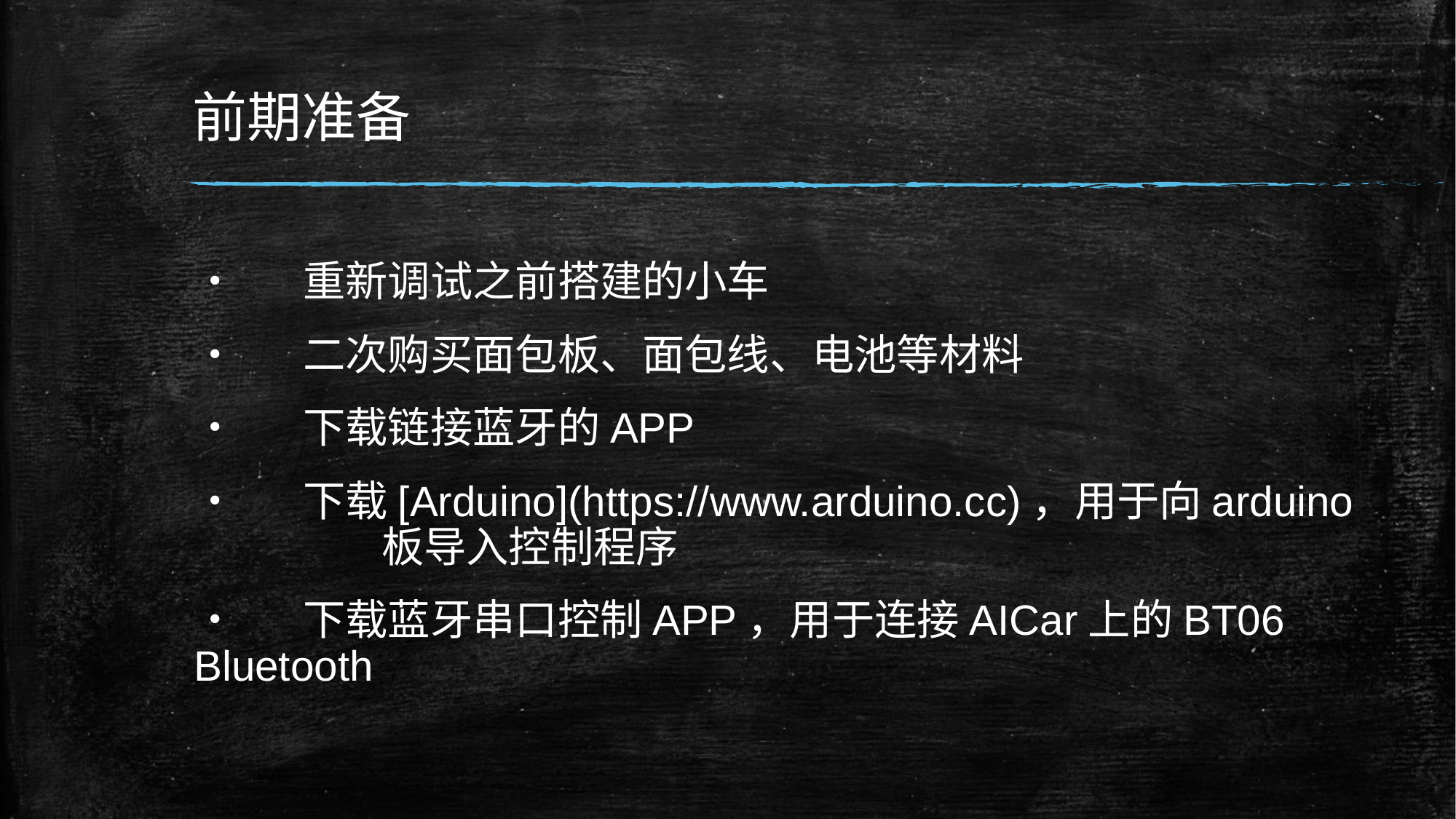

# 前期准备
•	重新调试之前搭建的小车
•	二次购买面包板、面包线、电池等材料
•	下载链接蓝牙的APP
•	下载[Arduino](https://www.arduino.cc)，用于向arduino                板导入控制程序
•	下载蓝牙串口控制APP，用于连接AICar上的BT06 Bluetooth